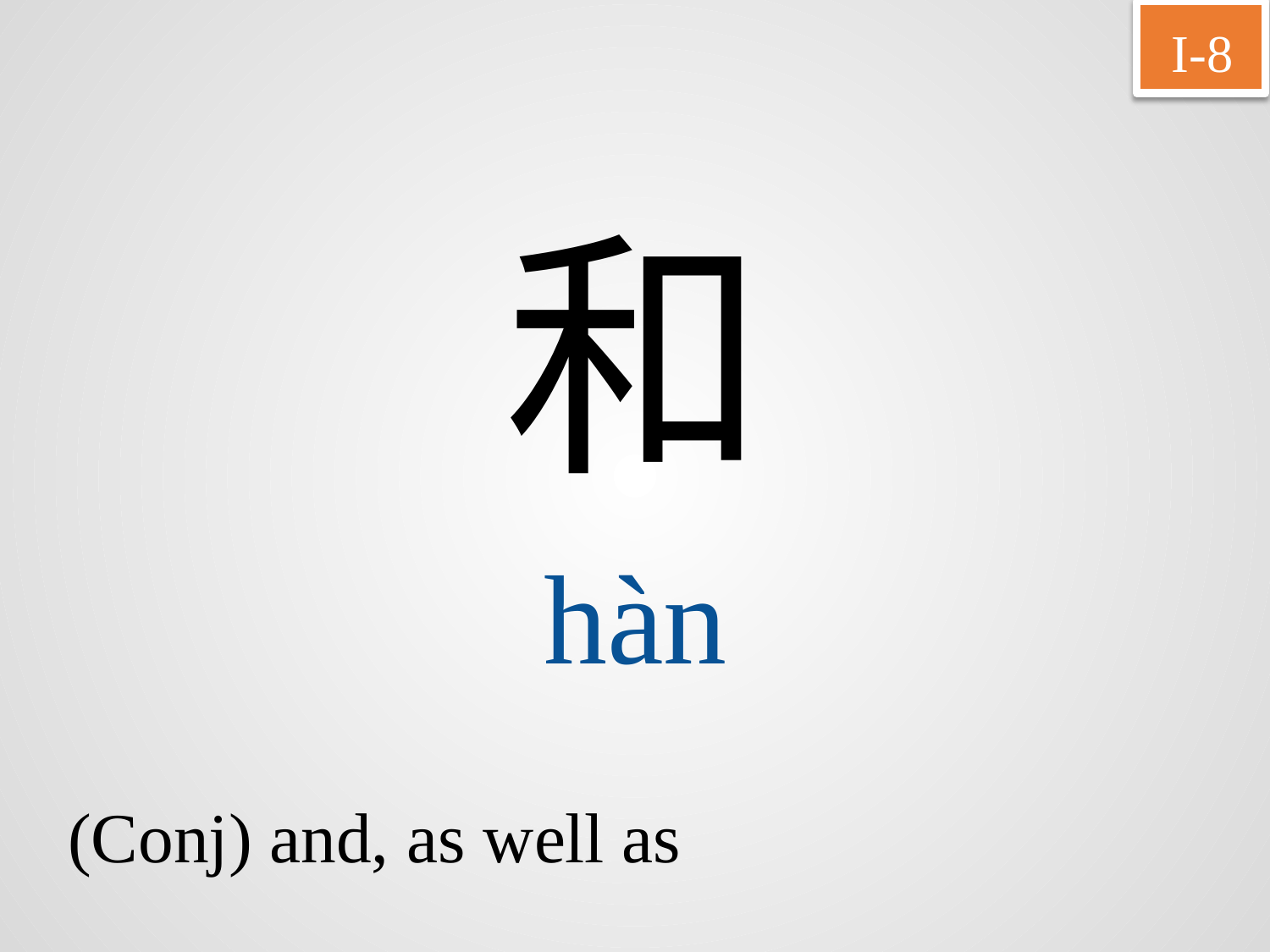

I-8

和
hàn
(Conj) and, as well as